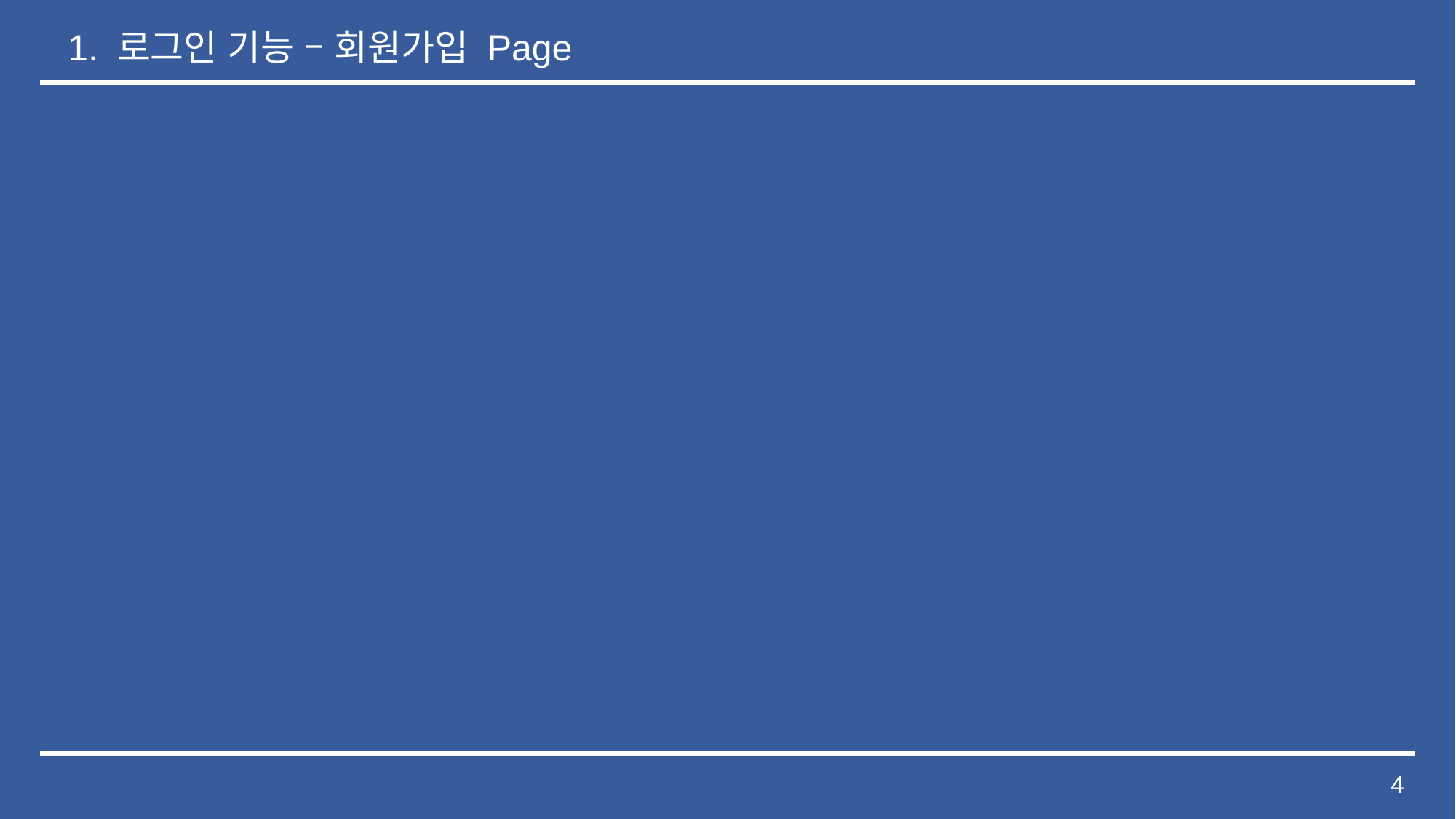

1. 로그인 기능 – 회원가입 Page
4